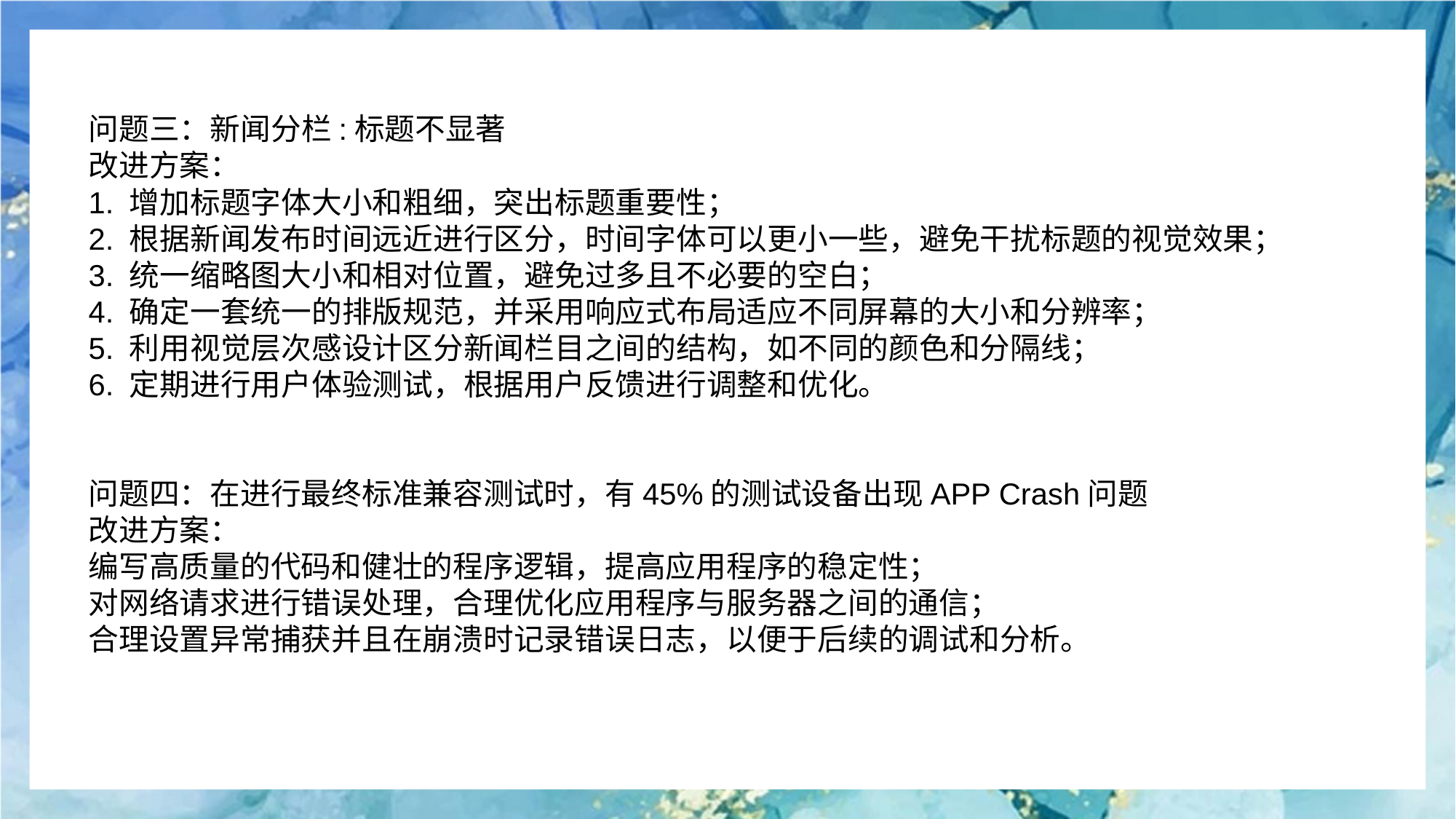

问题三：新闻分栏:标题不显著
改进方案：
1. 增加标题字体大小和粗细，突出标题重要性；
2. 根据新闻发布时间远近进行区分，时间字体可以更小一些，避免干扰标题的视觉效果；
3. 统一缩略图大小和相对位置，避免过多且不必要的空白；
4. 确定一套统一的排版规范，并采用响应式布局适应不同屏幕的大小和分辨率；
5. 利用视觉层次感设计区分新闻栏目之间的结构，如不同的颜色和分隔线；
6. 定期进行用户体验测试，根据用户反馈进行调整和优化。
问题四：在进行最终标准兼容测试时，有45%的测试设备出现APP Crash问题
改进方案：
编写高质量的代码和健壮的程序逻辑，提高应用程序的稳定性；
对网络请求进行错误处理，合理优化应用程序与服务器之间的通信；
合理设置异常捕获并且在崩溃时记录错误日志，以便于后续的调试和分析。